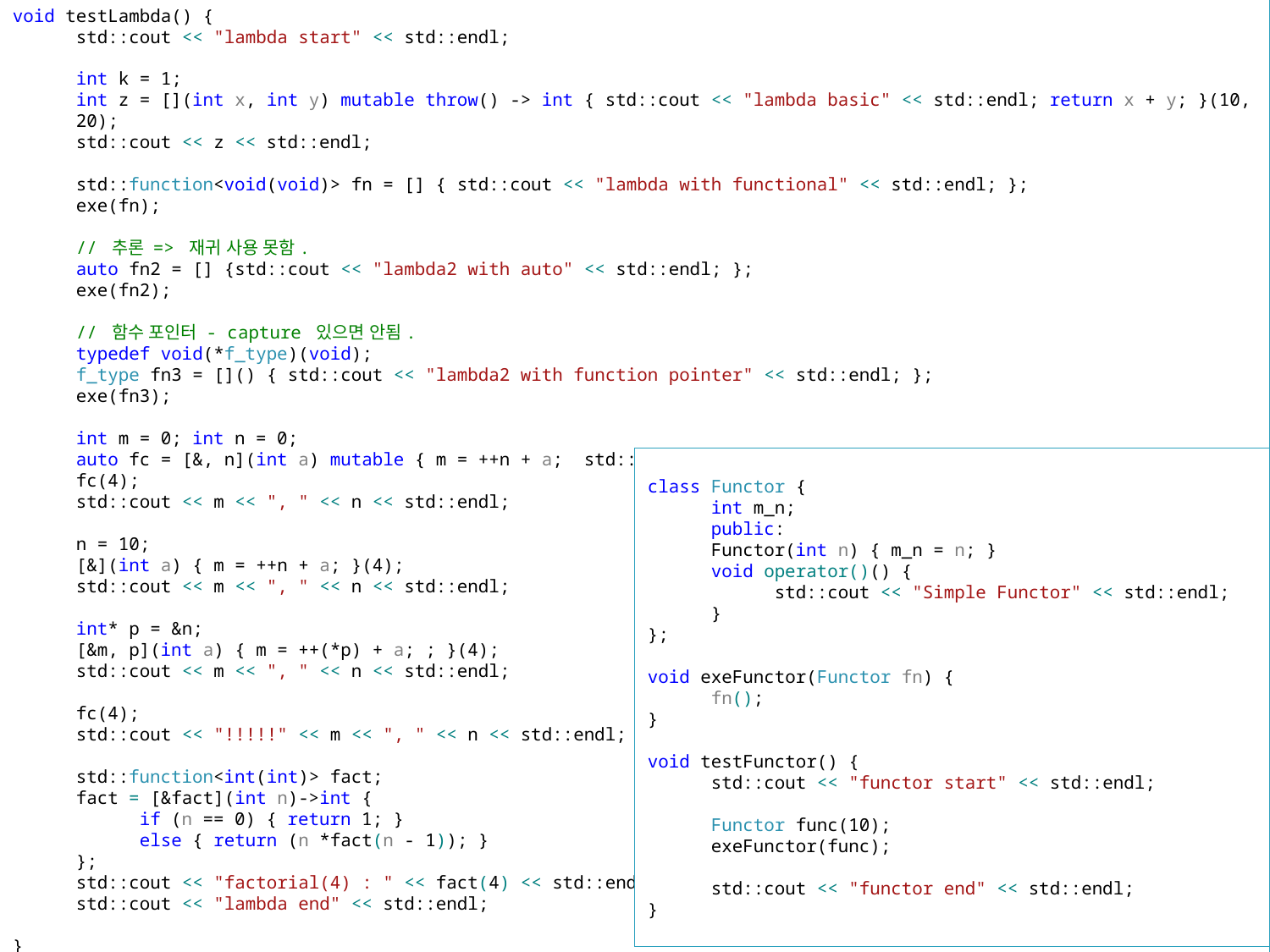

void exe(std::function<void(void)> fnLambda) {
fnLambda();
}

void testLambda() {
std::cout << "lambda start" << std::endl;

int k = 1;
int z = [](int x, int y) mutable throw() -> int { std::cout << "lambda basic" << std::endl; return x + y; }(10, 20);
std::cout << z << std::endl;

std::function<void(void)> fn = [] { std::cout << "lambda with functional" << std::endl; };
exe(fn);

// 추론 => 재귀 사용 못함.
auto fn2 = [] {std::cout << "lambda2 with auto" << std::endl; };
exe(fn2);

// 함수 포인터 - capture 있으면 안됨.
typedef void(*f_type)(void);
f_type fn3 = []() { std::cout << "lambda2 with function pointer" << std::endl; };
exe(fn3);

int m = 0; int n = 0;
auto fc = [&, n](int a) mutable { m = ++n + a;  std::cout << "inner : " << m << ", " << n << std::endl;  };
fc(4);
std::cout << m << ", " << n << std::endl;

n = 10;
[&](int a) { m = ++n + a; }(4);
std::cout << m << ", " << n << std::endl;

int* p = &n;
[&m, p](int a) { m = ++(*p) + a; ; }(4);
std::cout << m << ", " << n << std::endl;

fc(4);
std::cout << "!!!!!" << m << ", " << n << std::endl;

std::function<int(int)> fact;
fact = [&fact](int n)->int {
if (n == 0) { return 1; }
else { return (n *fact(n - 1)); }
};
std::cout << "factorial(4) : " << fact(4) << std::endl;
std::cout << "lambda end" << std::endl;

}

class Functor {
int m_n;
public:
Functor(int n) { m_n = n; }
void operator()() {
std::cout << "Simple Functor" << std::endl;
}
};

void exeFunctor(Functor fn) {
fn();
}

void testFunctor() {
std::cout << "functor start" << std::endl;

Functor func(10);
exeFunctor(func);

std::cout << "functor end" << std::endl;
}